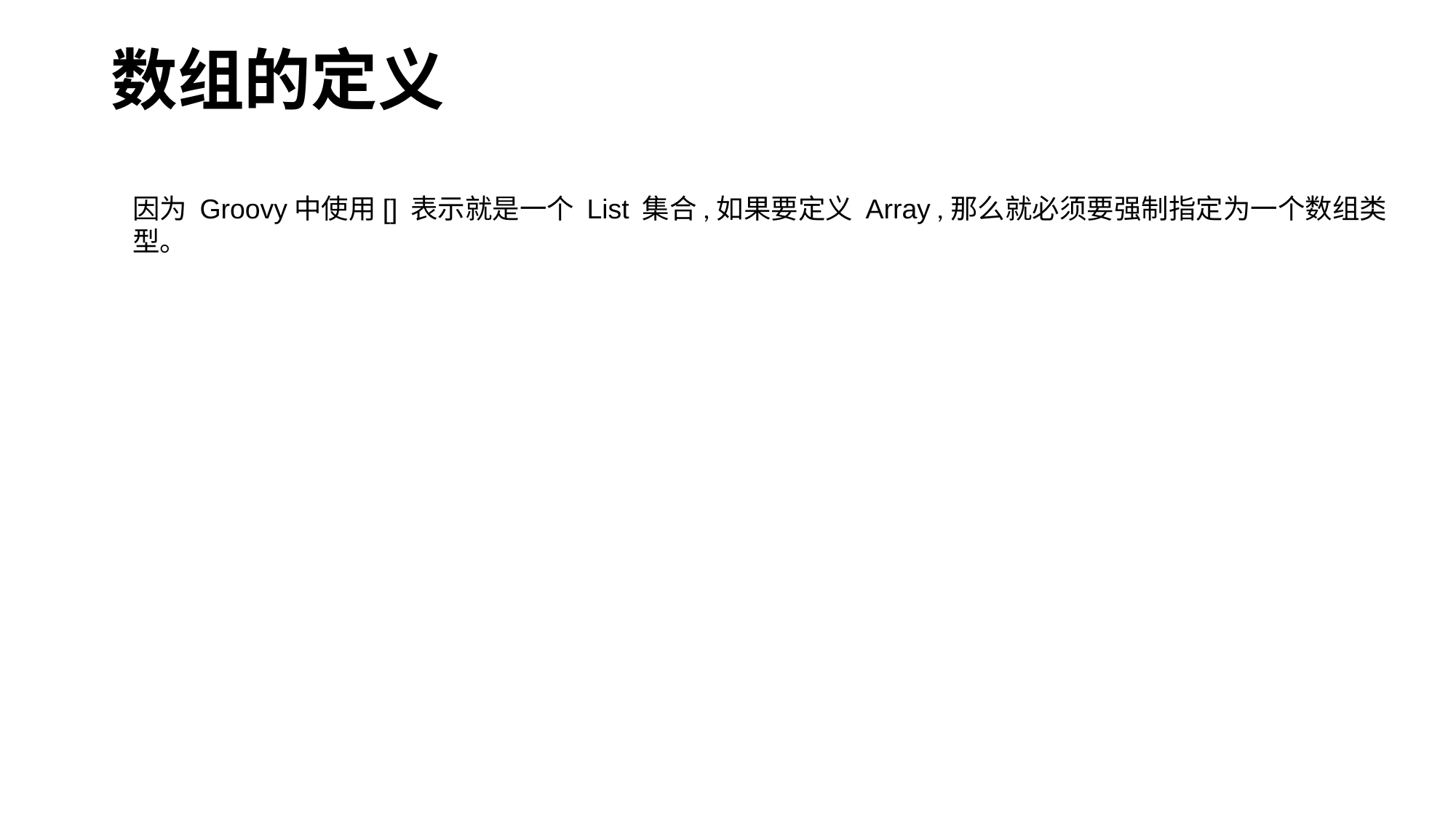

# 数组的定义
因为 Groovy中使用[] 表示就是一个 List 集合,如果要定义 Array ,那么就必须要强制指定为一个数组类型。